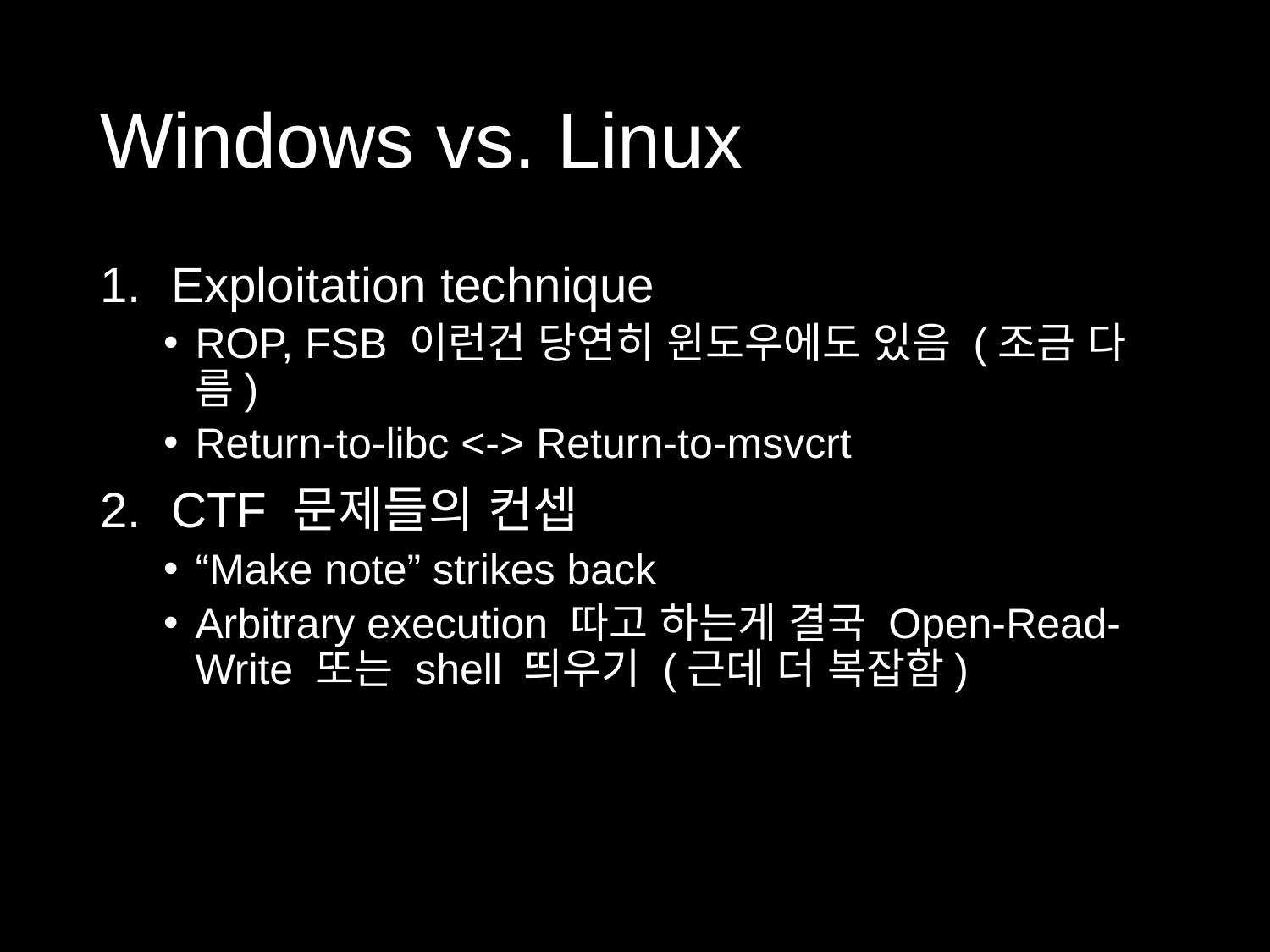

# Windows vs. Linux
Exploitation technique
ROP, FSB 이런건 당연히 윈도우에도 있음 (조금 다름)
Return-to-libc <-> Return-to-msvcrt
CTF 문제들의 컨셉
“Make note” strikes back
Arbitrary execution 따고 하는게 결국 Open-Read-Write 또는 shell 띄우기 (근데 더 복잡함)